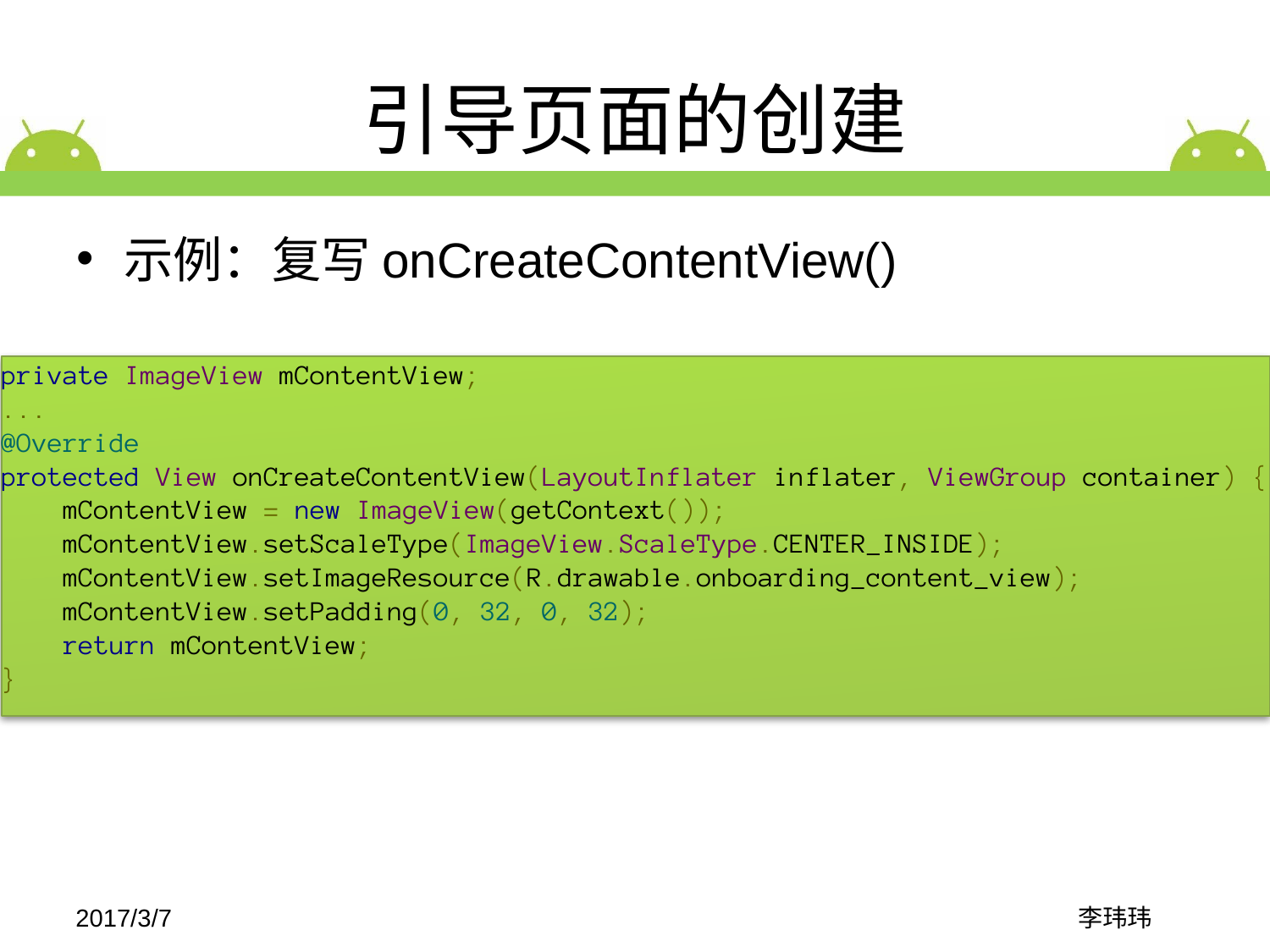

# 引导页面的创建
示例：复写onCreateContentView()
private ImageView mContentView;
...
@Override
protected View onCreateContentView(LayoutInflater inflater, ViewGroup container) {
    mContentView = new ImageView(getContext());
    mContentView.setScaleType(ImageView.ScaleType.CENTER_INSIDE);
    mContentView.setImageResource(R.drawable.onboarding_content_view);
    mContentView.setPadding(0, 32, 0, 32);
    return mContentView;
}